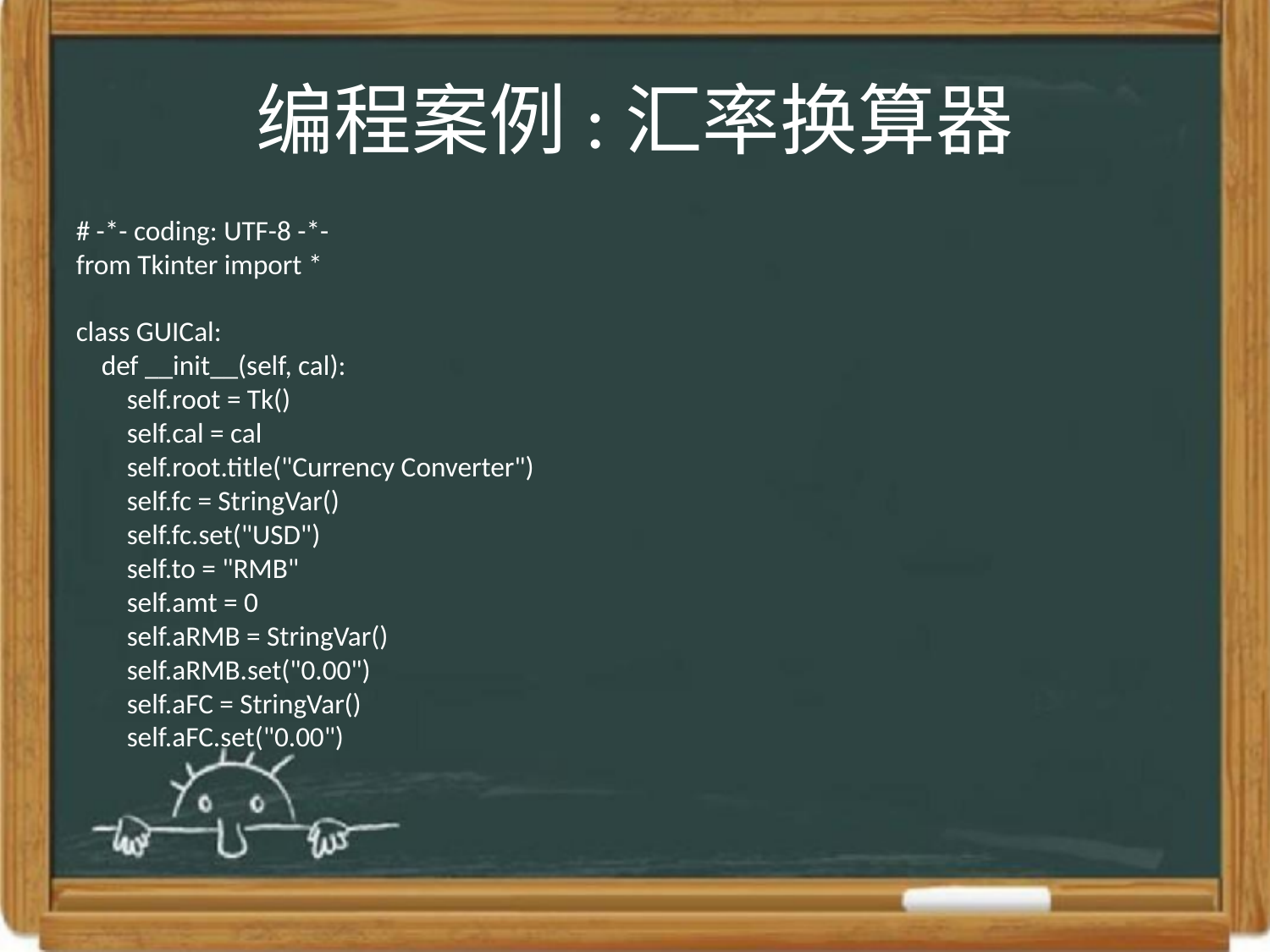

# 编程案例:汇率换算器
# -*- coding: UTF-8 -*-
from Tkinter import *

class GUICal:
    def __init__(self, cal):
        self.root = Tk()
        self.cal = cal
        self.root.title("Currency Converter")
        self.fc = StringVar()
        self.fc.set("USD")
        self.to = "RMB"
        self.amt = 0
        self.aRMB = StringVar()
        self.aRMB.set("0.00")
        self.aFC = StringVar()
        self.aFC.set("0.00")